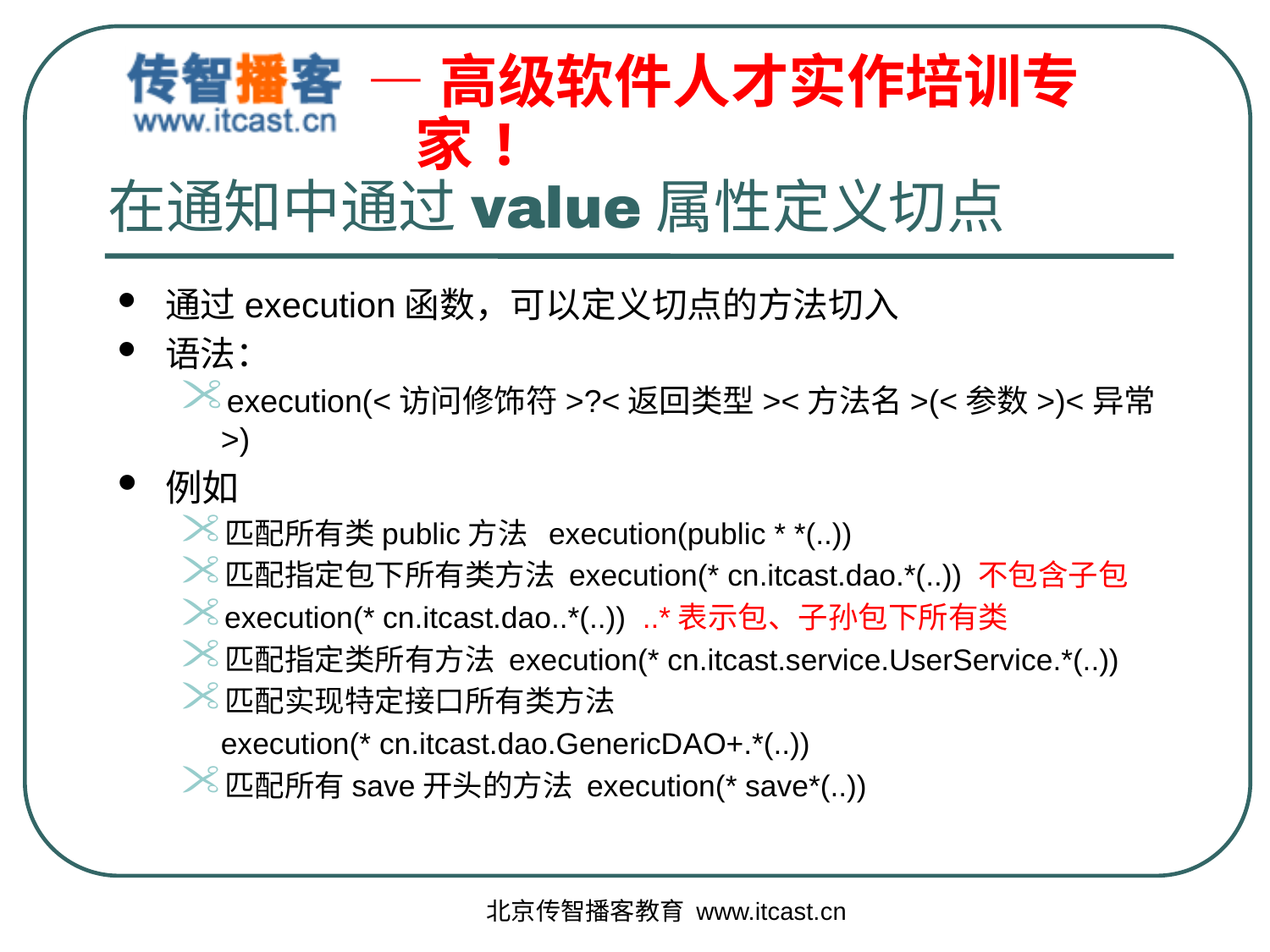

# 在通知中通过value属性定义切点
通过execution函数，可以定义切点的方法切入
语法：
execution(<访问修饰符>?<返回类型><方法名>(<参数>)<异常>)
例如
匹配所有类public方法  execution(public * *(..))
匹配指定包下所有类方法 execution(* cn.itcast.dao.*(..)) 不包含子包
execution(* cn.itcast.dao..*(..))  ..*表示包、子孙包下所有类
匹配指定类所有方法 execution(* cn.itcast.service.UserService.*(..))
匹配实现特定接口所有类方法
	execution(* cn.itcast.dao.GenericDAO+.*(..))
匹配所有save开头的方法 execution(* save*(..))

北京传智播客教育 www.itcast.cn